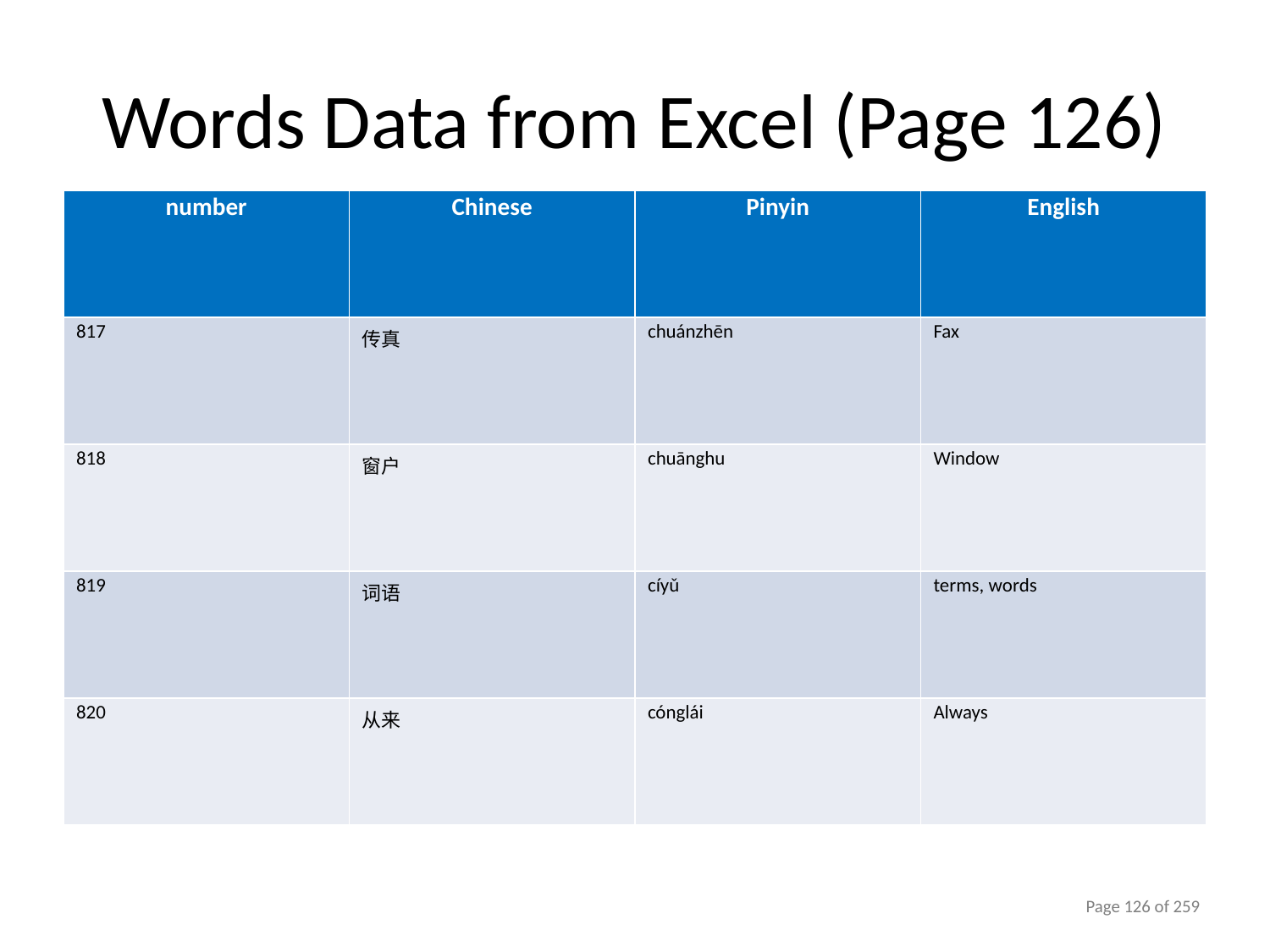

# Words Data from Excel (Page 126)
| number | Chinese | Pinyin | English |
| --- | --- | --- | --- |
| 817 | 传真 | chuánzhēn | Fax |
| 818 | 窗户 | chuānghu | Window |
| 819 | 词语 | cíyǔ | terms, words |
| 820 | 从来 | cónglái | Always |

Page 126 of 259